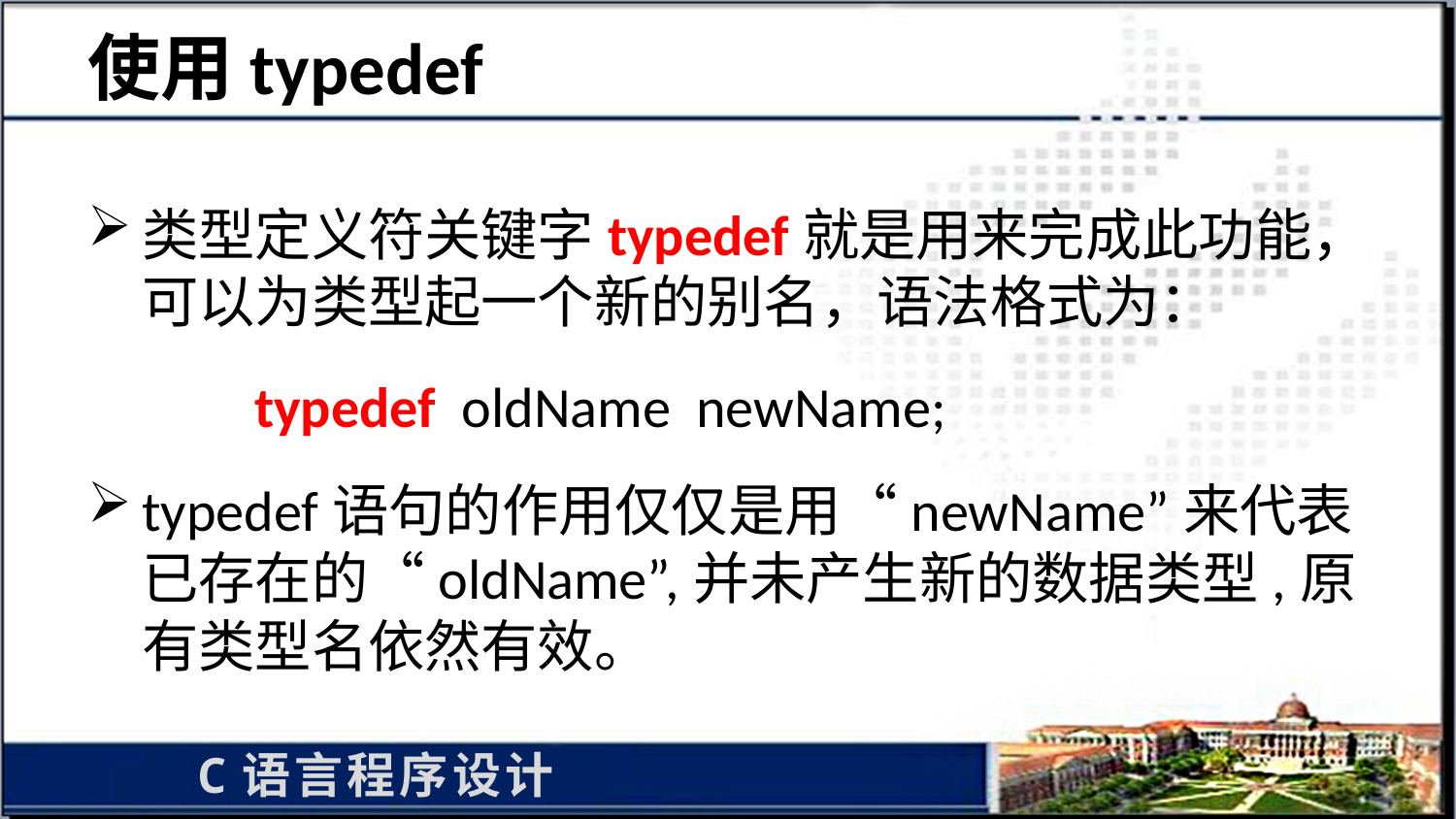

# 使用typedef
类型定义符关键字typedef就是用来完成此功能，可以为类型起一个新的别名，语法格式为：
             typedef  oldName  newName;
typedef语句的作用仅仅是用“newName”来代表已存在的“oldName”,并未产生新的数据类型,原有类型名依然有效。